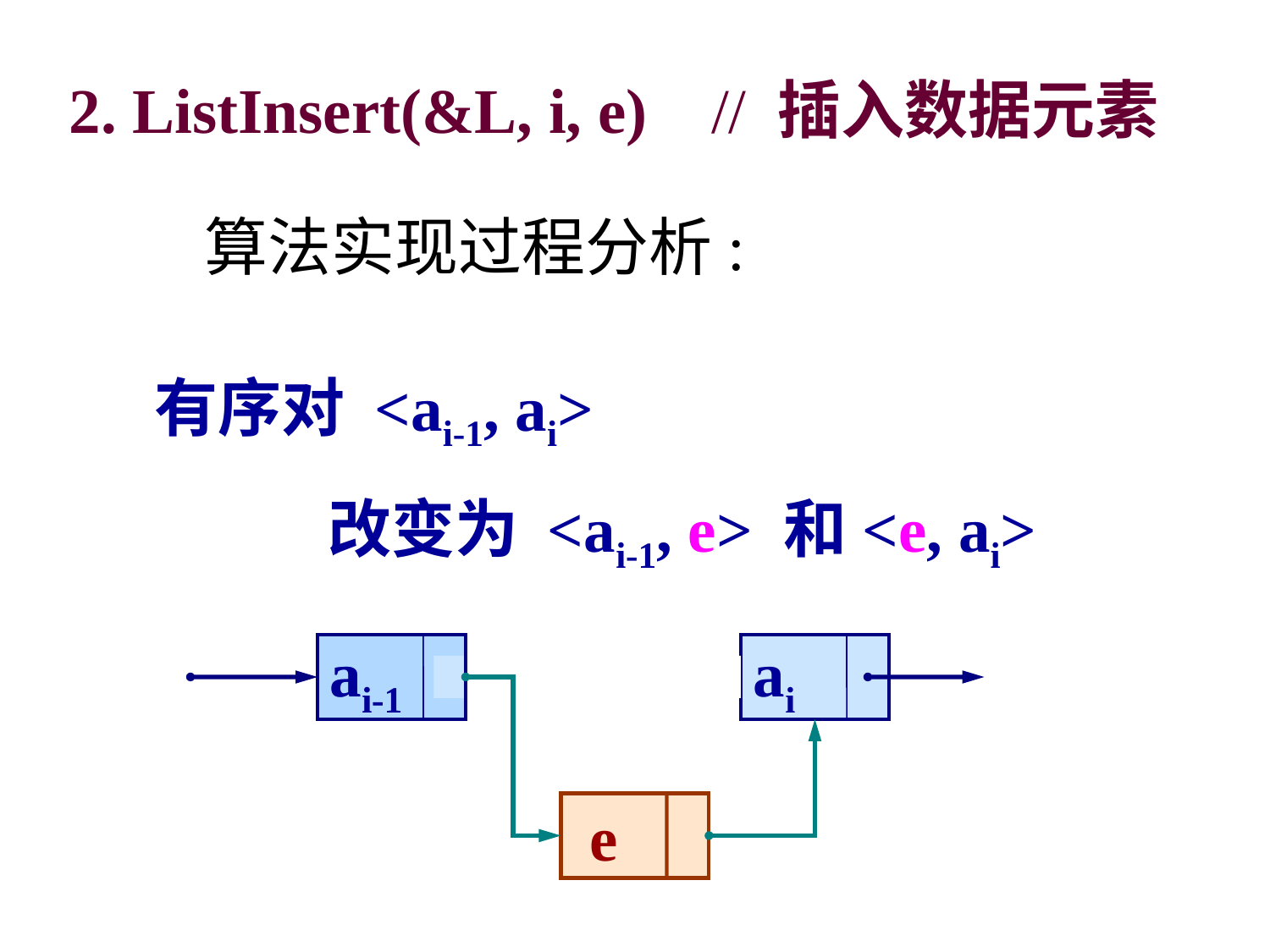

2. ListInsert(&L, i, e)    // 插入数据元素
     算法实现过程分析:
 有序对 <ai-1, ai>
             改变为 <ai-1, e> 和<e, ai>

ai-1

ai-1

ai

 e